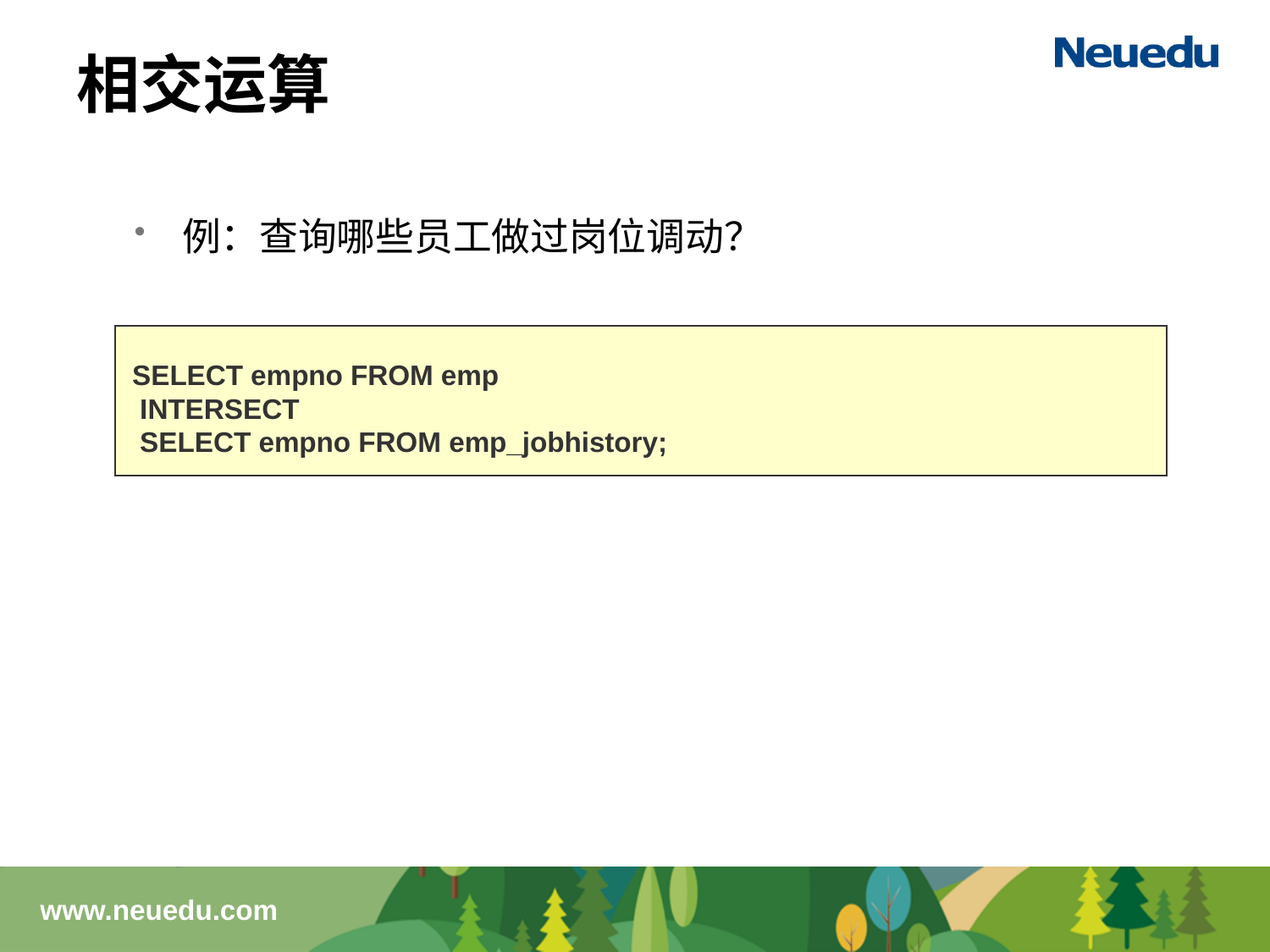

# 相交运算

例：查询哪些员工做过岗位调动？

SELECT empno FROM emp
 INTERSECT
 SELECT empno FROM emp_jobhistory;